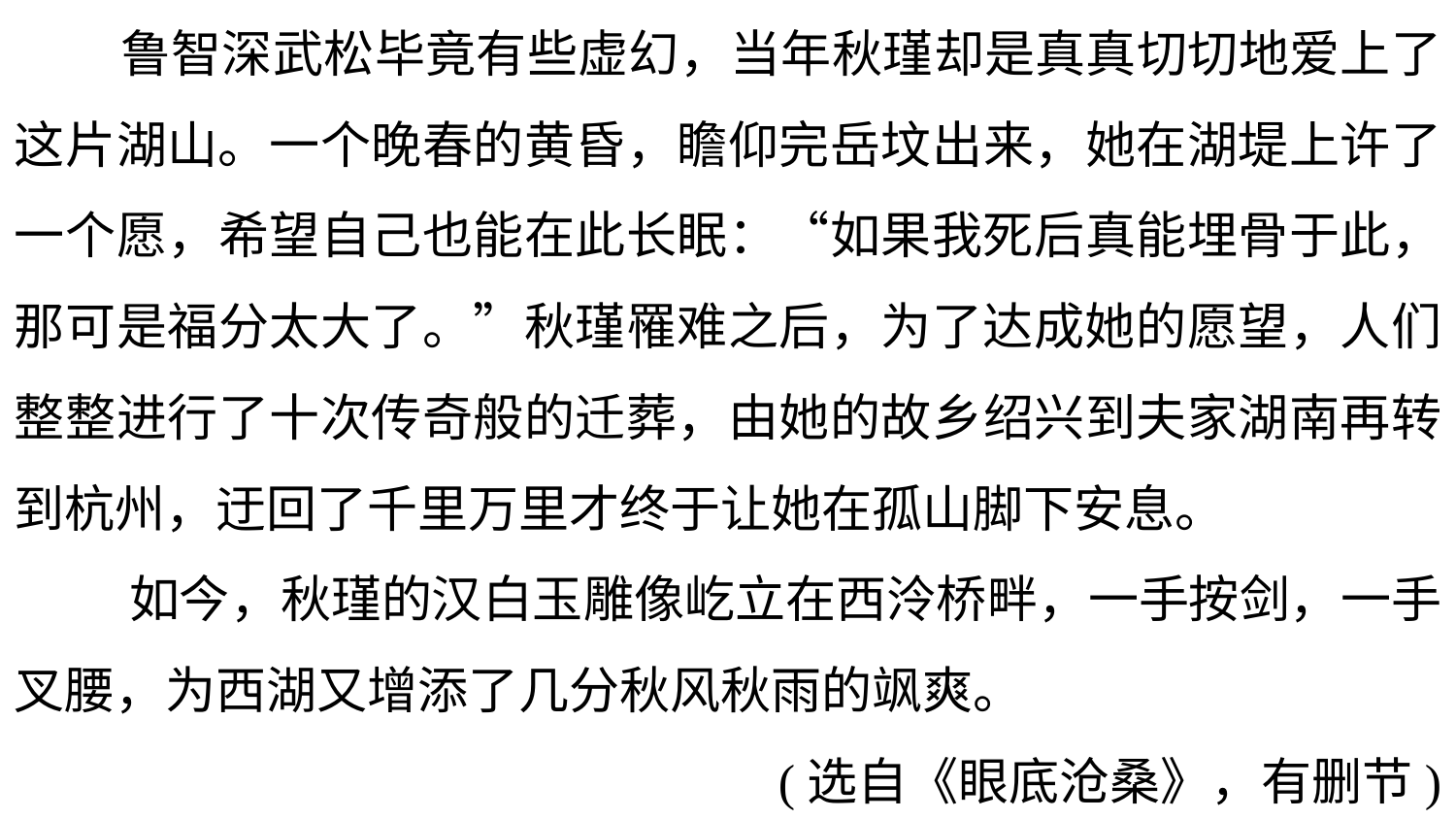

鲁智深武松毕竟有些虚幻，当年秋瑾却是真真切切地爱上了这片湖山。一个晚春的黄昏，瞻仰完岳坟出来，她在湖堤上许了一个愿，希望自己也能在此长眠：“如果我死后真能埋骨于此，那可是福分太大了。”秋瑾罹难之后，为了达成她的愿望，人们整整进行了十次传奇般的迁葬，由她的故乡绍兴到夫家湖南再转到杭州，迂回了千里万里才终于让她在孤山脚下安息。
         如今，秋瑾的汉白玉雕像屹立在西泠桥畔，一手按剑，一手叉腰，为西湖又增添了几分秋风秋雨的飒爽。
(选自《眼底沧桑》，有删节)